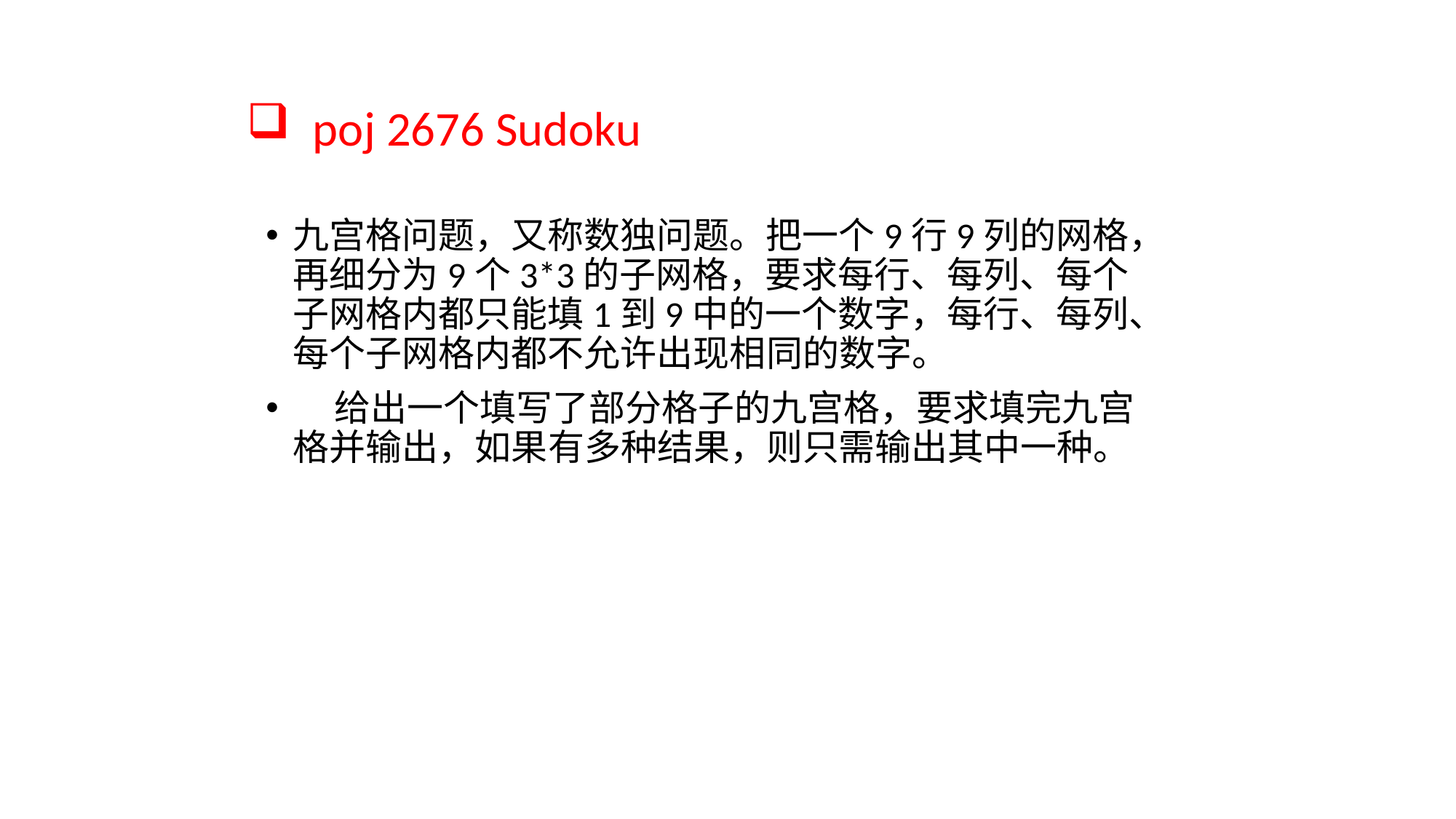

# poj 2676 Sudoku
九宫格问题，又称数独问题。把一个9行9列的网格，再细分为9个3*3的子网格，要求每行、每列、每个子网格内都只能填1到9中的一个数字，每行、每列、每个子网格内都不允许出现相同的数字。
    给出一个填写了部分格子的九宫格，要求填完九宫格并输出，如果有多种结果，则只需输出其中一种。